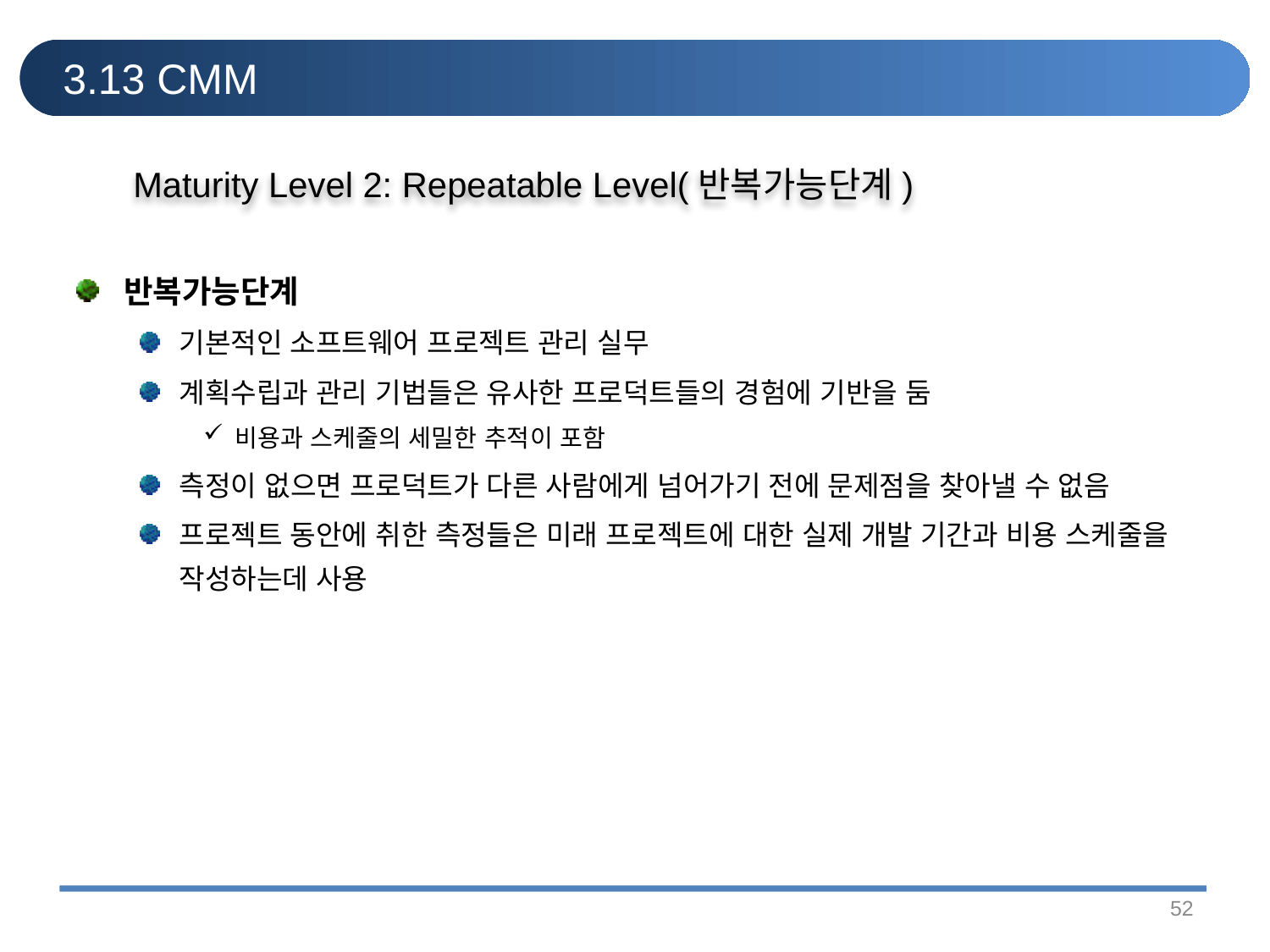

# 3.13 CMM
Maturity Level 2: Repeatable Level(반복가능단계)
반복가능단계
기본적인 소프트웨어 프로젝트 관리 실무
계획수립과 관리 기법들은 유사한 프로덕트들의 경험에 기반을 둠
비용과 스케줄의 세밀한 추적이 포함
측정이 없으면 프로덕트가 다른 사람에게 넘어가기 전에 문제점을 찾아낼 수 없음
프로젝트 동안에 취한 측정들은 미래 프로젝트에 대한 실제 개발 기간과 비용 스케줄을 작성하는데 사용

52